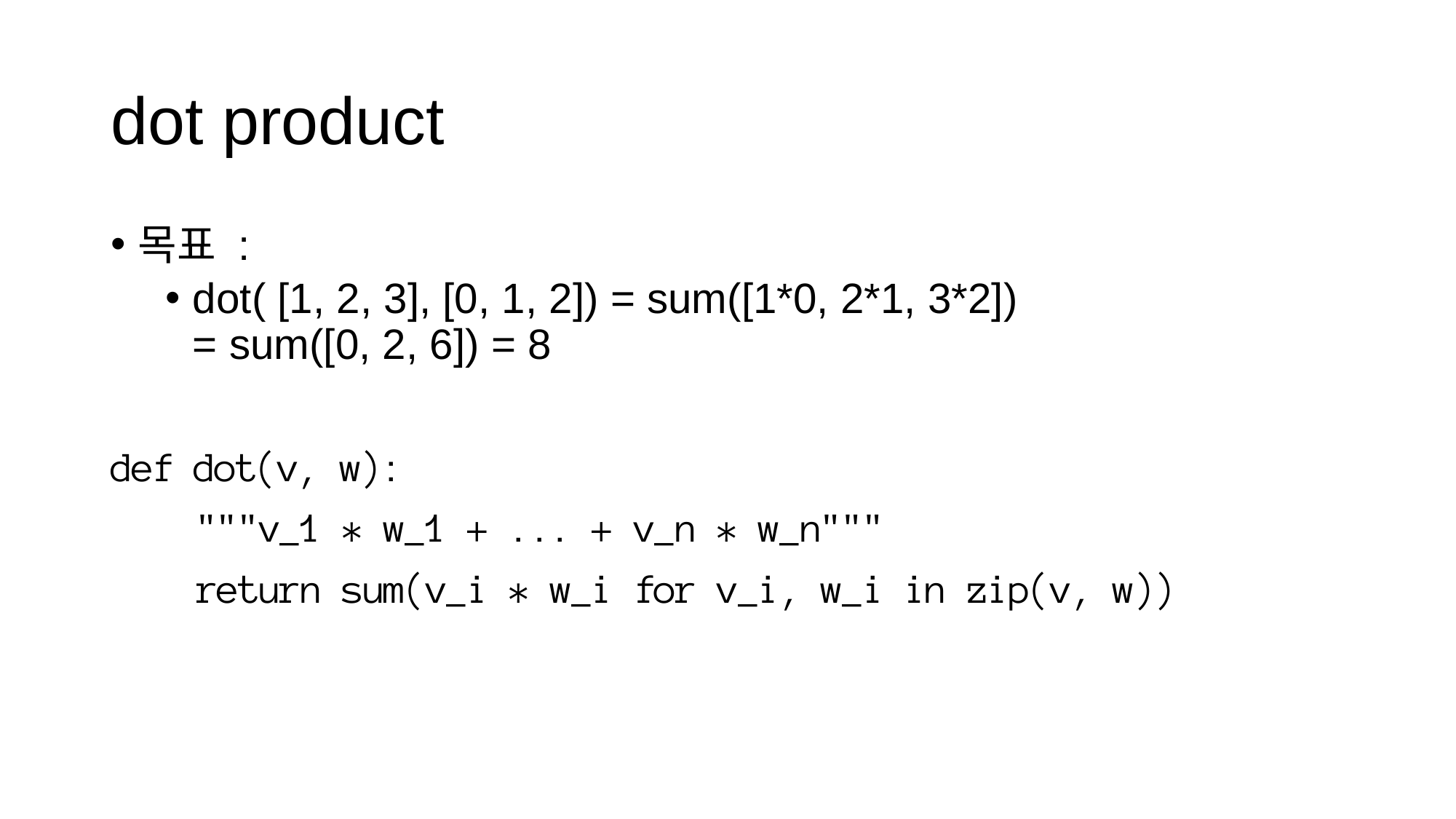

# dot product
목표 :
dot( [1, 2, 3], [0, 1, 2]) = sum([1*0, 2*1, 3*2])
= sum([0, 2, 6]) = 8

def dot(v, w):
    """v_1 * w_1 + ... + v_n * w_n"""
    return sum(v_i * w_i for v_i, w_i in zip(v, w))